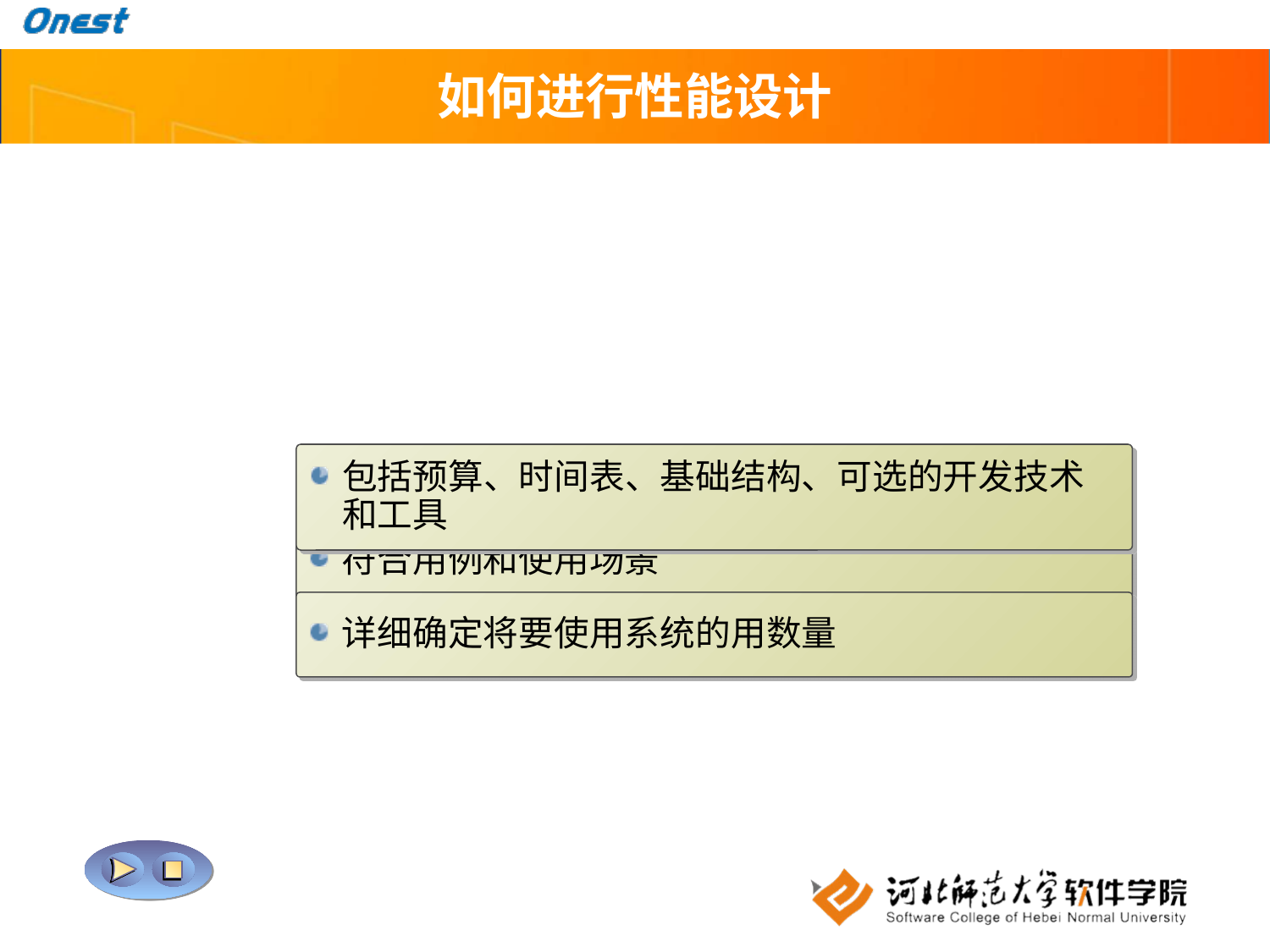

# 如何进行性能设计
系统性能通常使用事务处理能力或资源利用率来度量
明确系统需求的方法
识别约束
确定功能特性
确定系统负载
包括预算、时间表、基础结构、可选的开发技术和工具
符合用例和使用场景
详细确定将要使用系统的用数量